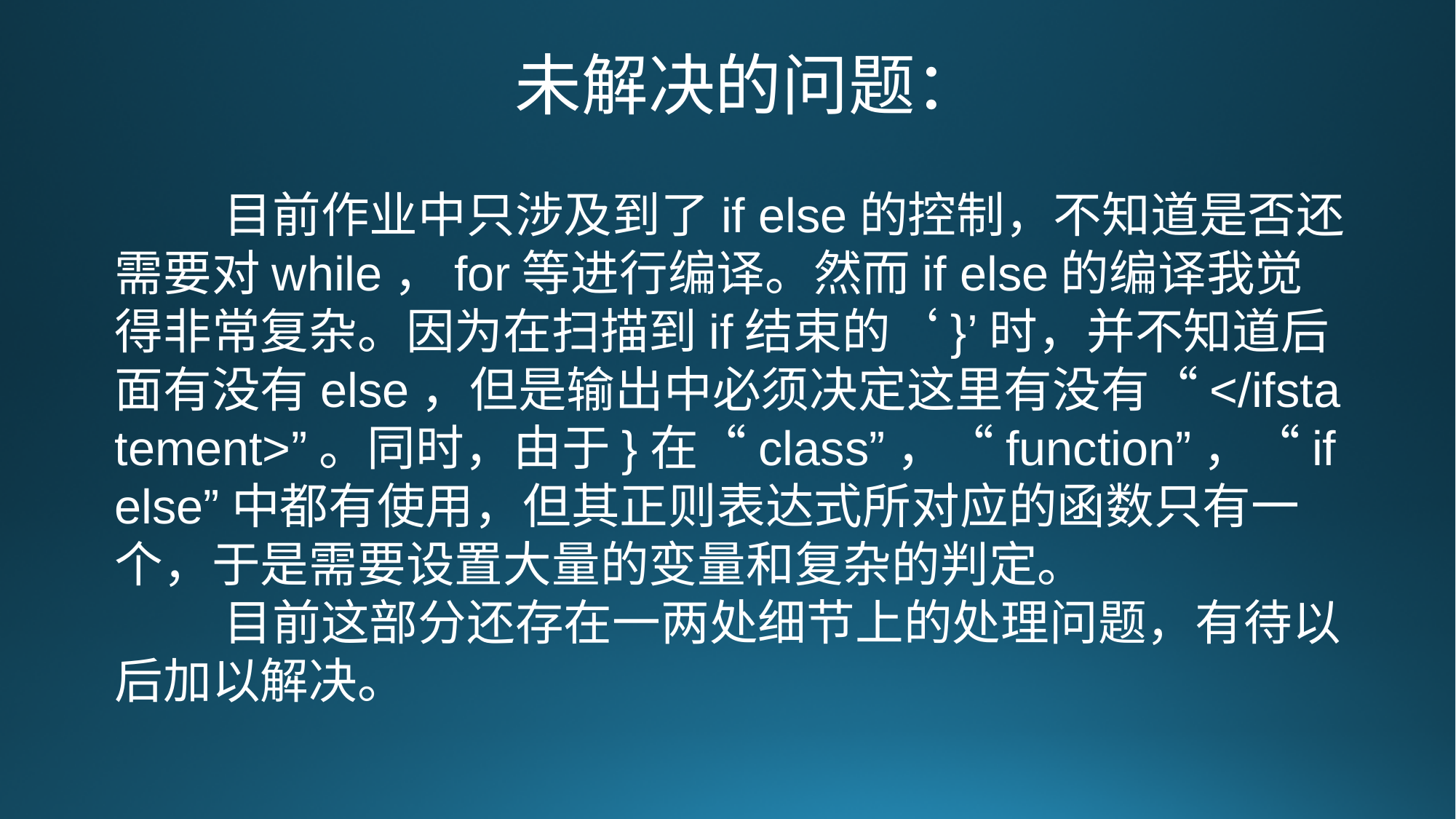

未解决的问题：
	目前作业中只涉及到了if else的控制，不知道是否还需要对while，for等进行编译。然而if else的编译我觉得非常复杂。因为在扫描到if结束的‘}’时，并不知道后面有没有else，但是输出中必须决定这里有没有“</ifstatement>”。同时，由于}在“class”，“function”，“if else”中都有使用，但其正则表达式所对应的函数只有一个，于是需要设置大量的变量和复杂的判定。
	目前这部分还存在一两处细节上的处理问题，有待以后加以解决。